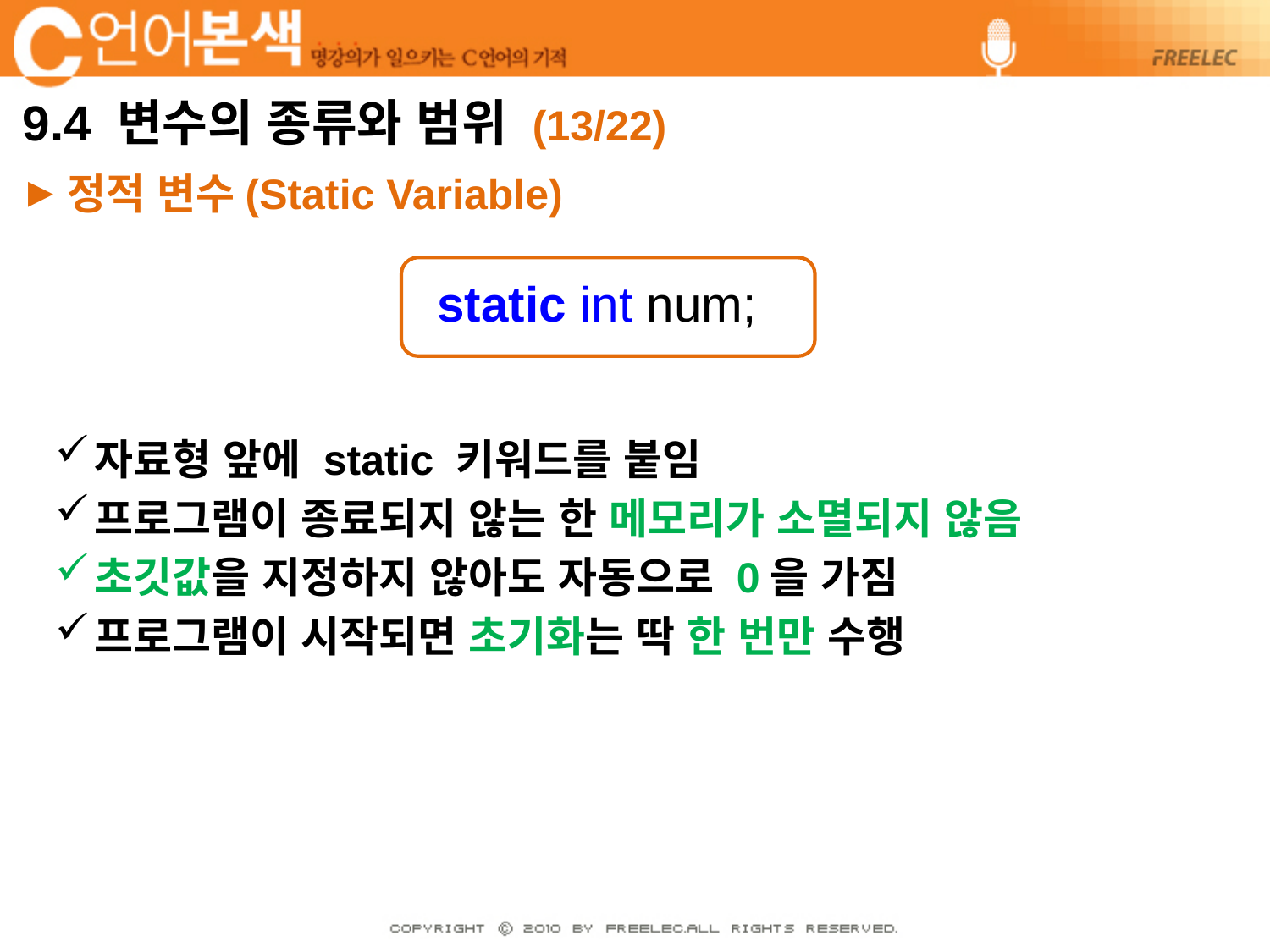

# 9.4 변수의 종류와 범위 (13/22)
정적 변수(Static Variable)

자료형 앞에 static 키워드를 붙임
프로그램이 종료되지 않는 한 메모리가 소멸되지 않음
초깃값을 지정하지 않아도 자동으로 0을 가짐
프로그램이 시작되면 초기화는 딱 한 번만 수행

static int num;